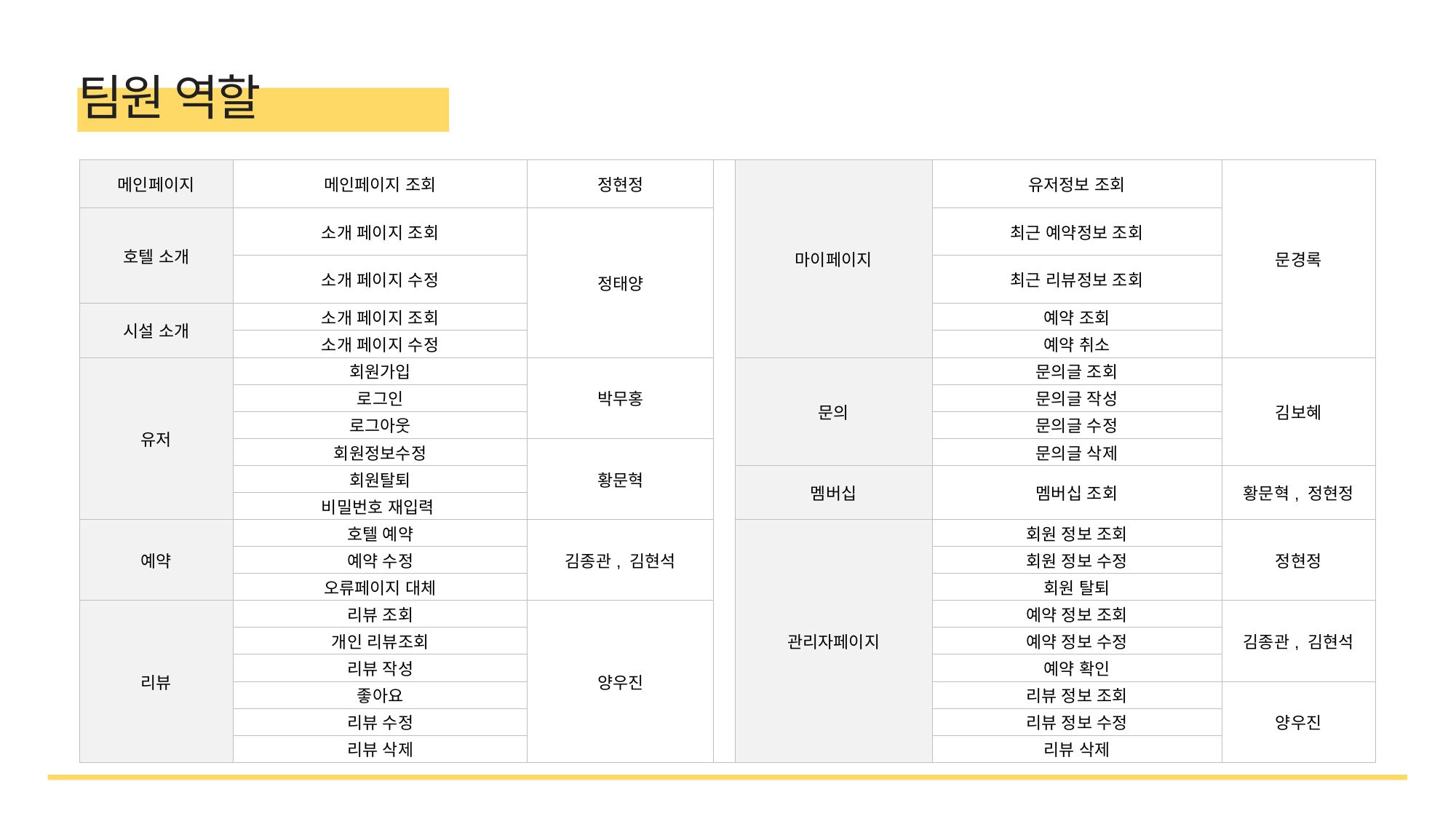

팀원 역할

| 메인페이지 | 메인페이지 조회 | 정현정 |  | 마이페이지 | 유저정보 조회 | 문경록 |
| --- | --- | --- | --- | --- | --- | --- |
| 호텔 소개 | 소개 페이지 조회 | 정태양 |  |  | 최근 예약정보 조회 |  |
|  | 소개 페이지 수정 |  |  |  | 최근 리뷰정보 조회 |  |
| 시설 소개 | 소개 페이지 조회 |  |  |  | 예약 조회 |  |
|  | 소개 페이지 수정 |  |  |  | 예약 취소 |  |
| 유저 | 회원가입 | 박무홍 |  | 문의 | 문의글 조회 | 김보혜 |
|  | 로그인 |  |  |  | 문의글 작성 |  |
|  | 로그아웃 |  |  |  | 문의글 수정 |  |
|  | 회원정보수정 | 황문혁 |  |  | 문의글 삭제 |  |
|  | 회원탈퇴 |  |  | 멤버십 | 멤버십 조회 | 황문혁, 정현정 |
|  | 비밀번호 재입력 |  |  |  |  |  |
| 예약 | 호텔 예약 | 김종관, 김현석 |  | 관리자페이지 | 회원 정보 조회 | 정현정 |
|  | 예약 수정 |  |  |  | 회원 정보 수정 |  |
|  | 오류페이지 대체 |  |  |  | 회원 탈퇴 |  |
| 리뷰 | 리뷰 조회 | 양우진 |  |  | 예약 정보 조회 | 김종관, 김현석 |
|  | 개인 리뷰조회 |  |  |  | 예약 정보 수정 |  |
|  | 리뷰 작성 |  |  |  | 예약 확인 |  |
|  | 좋아요 |  |  |  | 리뷰 정보 조회 | 양우진 |
|  | 리뷰 수정 |  |  |  | 리뷰 정보 수정 |  |
|  | 리뷰 삭제 |  |  |  | 리뷰 삭제 |  |